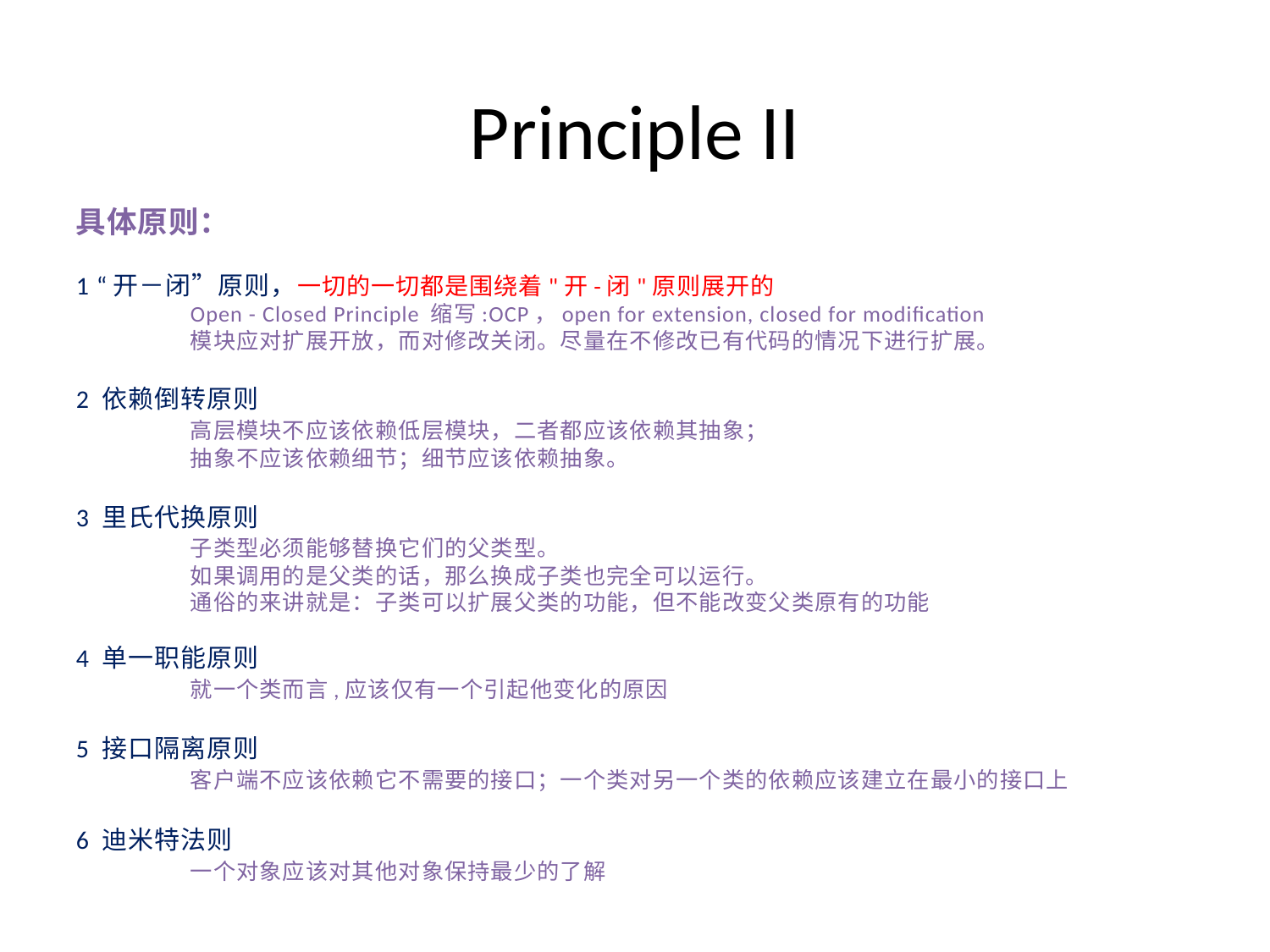

# Principle II
具体原则：

1 “开－闭”原则，一切的一切都是围绕着"开-闭"原则展开的
	Open - Closed Principle 缩写:OCP，open for extension, closed for modification
	模块应对扩展开放，而对修改关闭。尽量在不修改已有代码的情况下进行扩展。

2 依赖倒转原则
	高层模块不应该依赖低层模块，二者都应该依赖其抽象；
	抽象不应该依赖细节；细节应该依赖抽象。

3 里氏代换原则
	子类型必须能够替换它们的父类型。
	如果调用的是父类的话，那么换成子类也完全可以运行。
	通俗的来讲就是：子类可以扩展父类的功能，但不能改变父类原有的功能

4 单一职能原则
	就一个类而言,应该仅有一个引起他变化的原因

5 接口隔离原则
	客户端不应该依赖它不需要的接口；一个类对另一个类的依赖应该建立在最小的接口上

6 迪米特法则
	一个对象应该对其他对象保持最少的了解